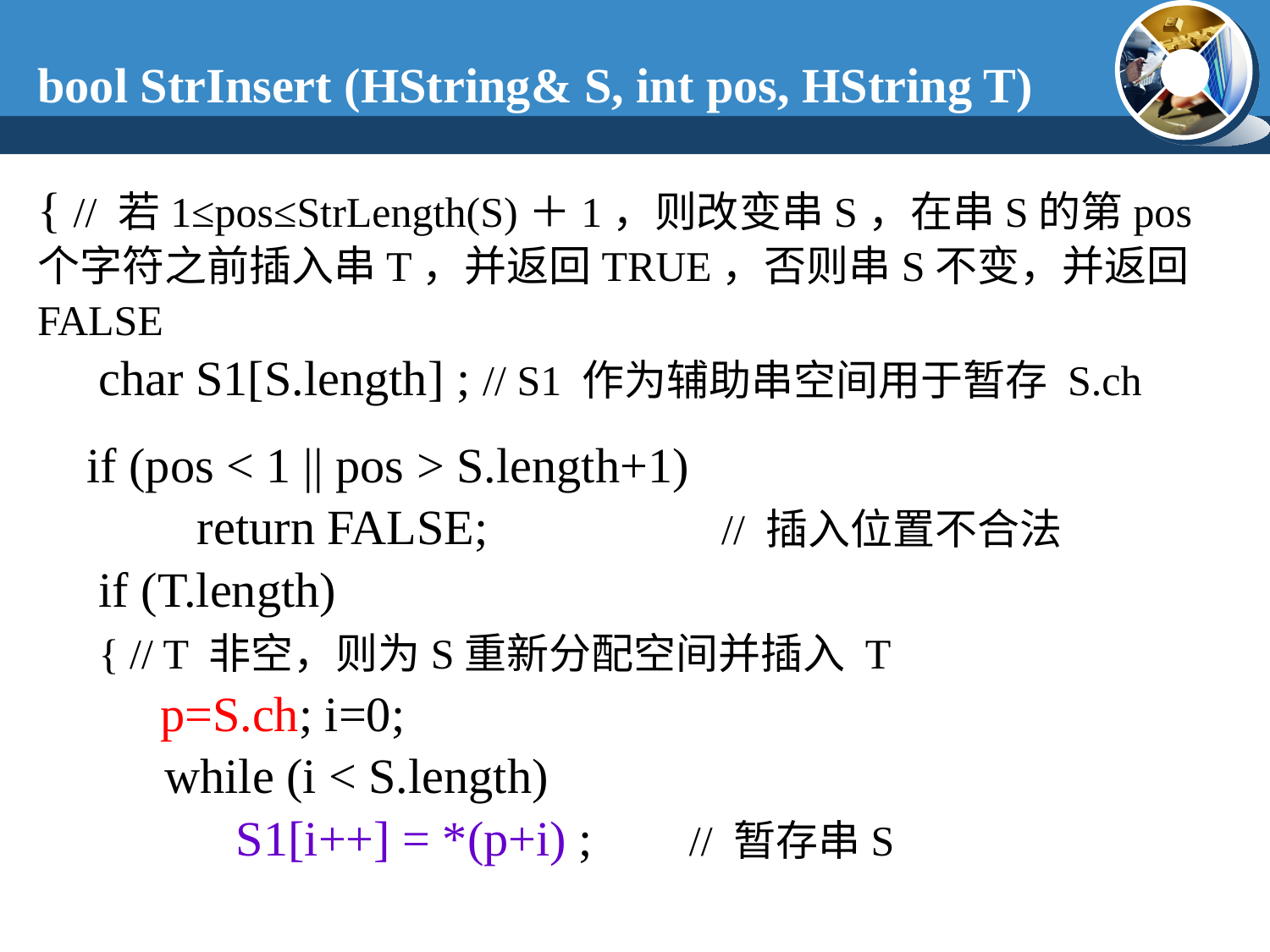

bool StrInsert (HString& S, int pos, HString T)
{ // 若1≤pos≤StrLength(S)＋1，则改变串S，在串S的第pos个字符之前插入串T，并返回TRUE，否则串S不变，并返回FALSE
　char S1[S.length] ; // S1 作为辅助串空间用于暂存 S.ch
    if (pos < 1 || pos > S.length+1)
　　　return FALSE; 　　　　// 插入位置不合法
　if (T.length)
     { // T 非空，则为S重新分配空间并插入 T
          p=S.ch; i=0;
　      while (i < S.length)
　　        S1[i++] = *(p+i) ; 　 // 暂存串S